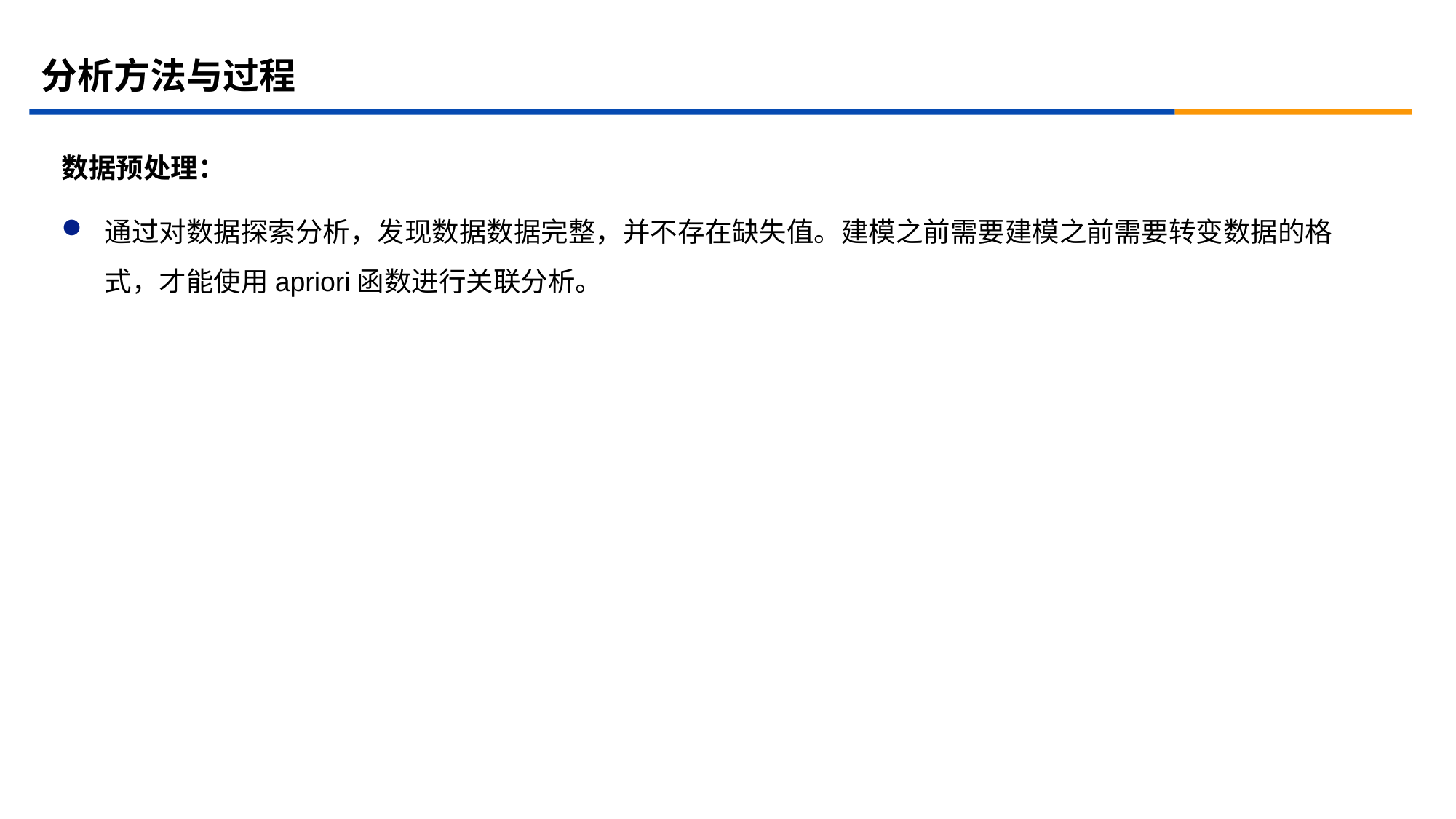

# 分析方法与过程
数据预处理：
通过对数据探索分析，发现数据数据完整，并不存在缺失值。建模之前需要建模之前需要转变数据的格式，才能使用apriori函数进行关联分析。